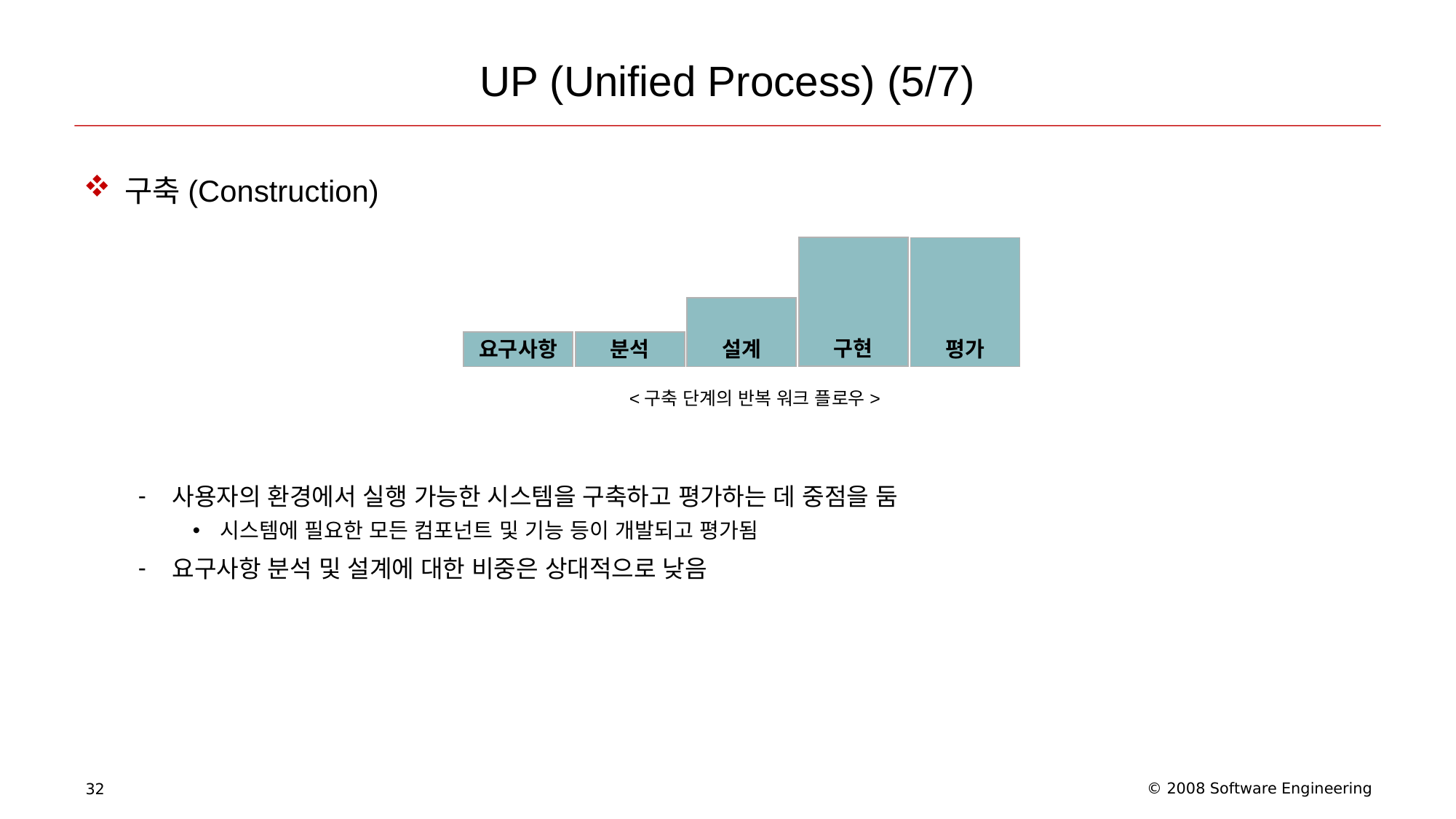

# UP (Unified Process) (5/7)
구축(Construction)

<구축 단계의 반복 워크 플로우>

사용자의 환경에서 실행 가능한 시스템을 구축하고 평가하는 데 중점을 둠
시스템에 필요한 모든 컴포넌트 및 기능 등이 개발되고 평가됨
요구사항 분석 및 설계에 대한 비중은 상대적으로 낮음

구현
평가
설계
요구사항
분석
© 2008 Software Engineering
32